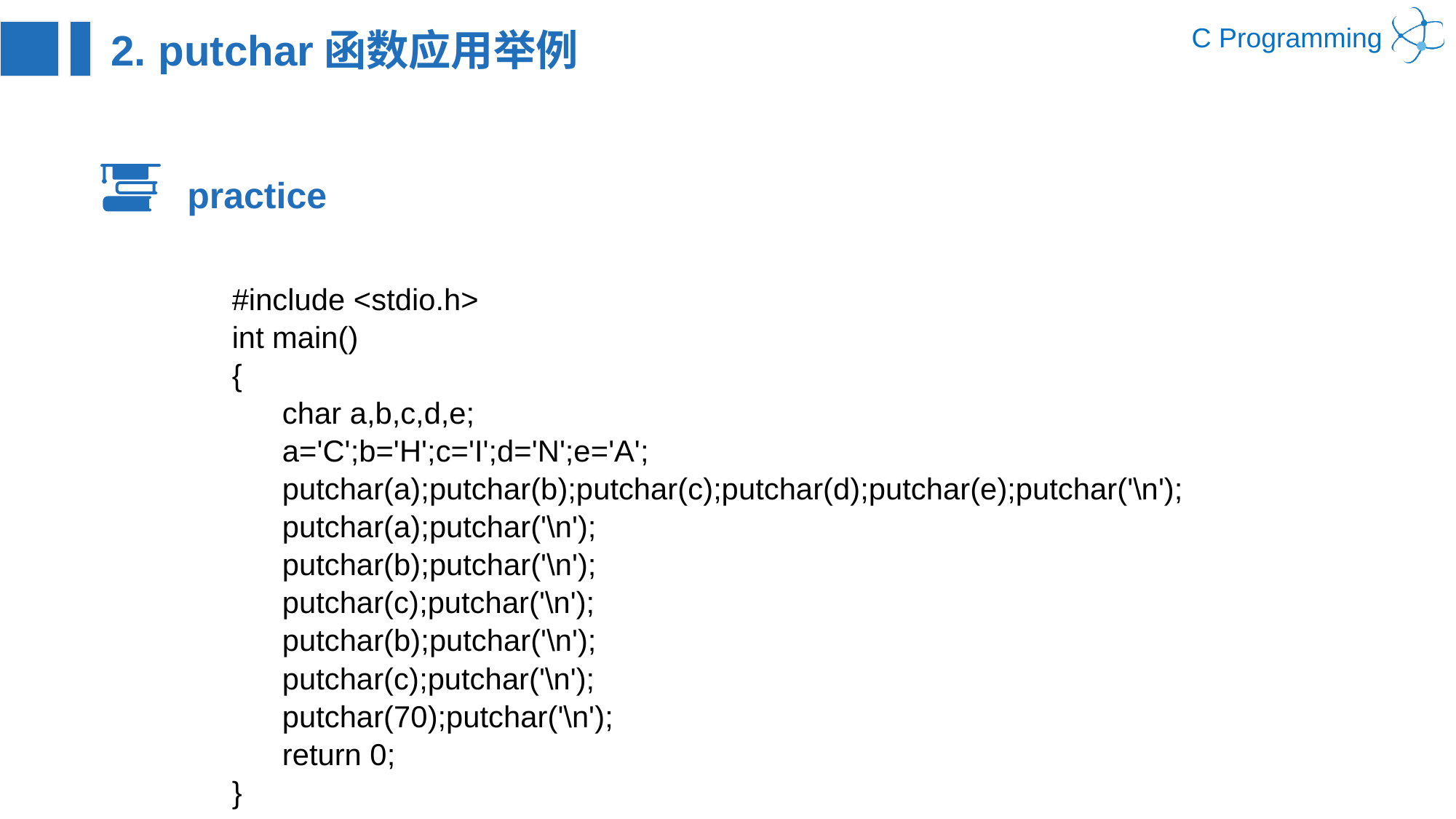

2. putchar函数应用举例

practice

#include <stdio.h>
int main()
{
      char a,b,c,d,e;
      a='C';b='H';c='I';d='N';e='A';
      putchar(a);putchar(b);putchar(c);putchar(d);putchar(e);putchar('\n');
      putchar(a);putchar('\n');
      putchar(b);putchar('\n');
      putchar(c);putchar('\n');
      putchar(b);putchar('\n');
      putchar(c);putchar('\n');
      putchar(70);putchar('\n');
      return 0;
}